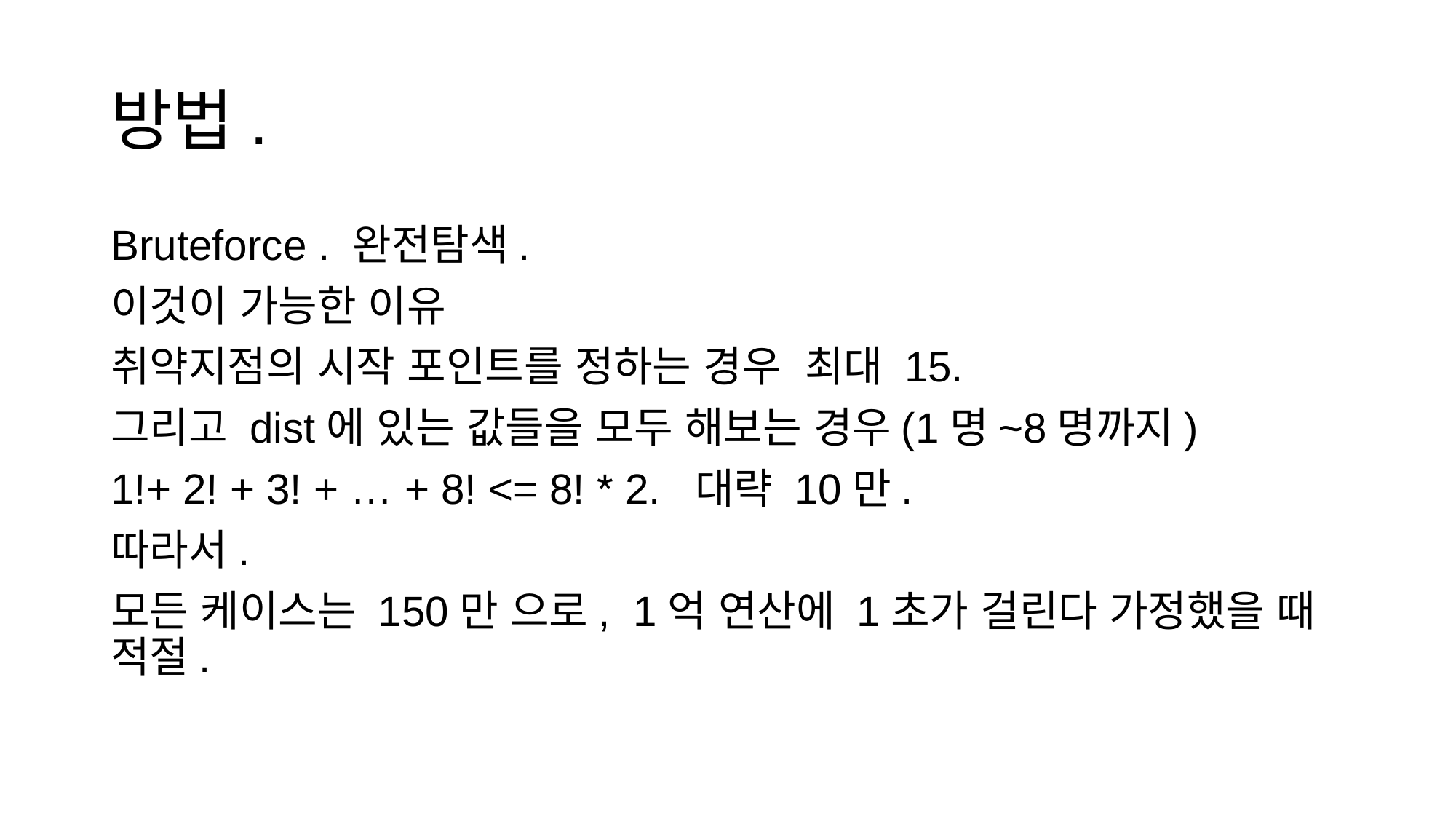

# 방법.
Bruteforce . 완전탐색.
이것이 가능한 이유
취약지점의 시작 포인트를 정하는 경우  최대 15.
그리고 dist에 있는 값들을 모두 해보는 경우(1명~8명까지)
1!+ 2! + 3! + … + 8! <= 8! * 2.  대략 10만.
따라서.
모든 케이스는 150만 으로,  1억 연산에 1초가 걸린다 가정했을 때 적절.